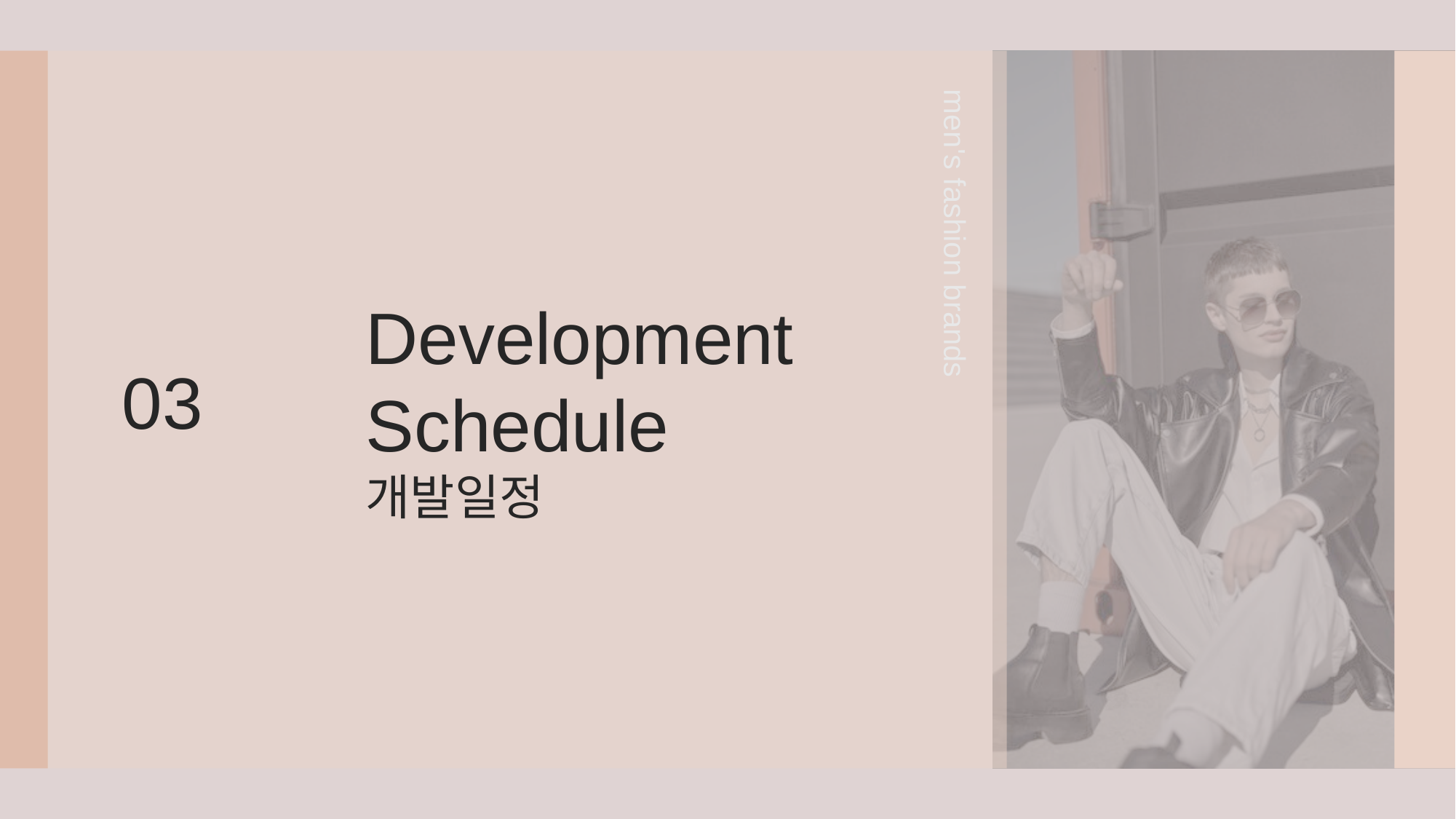

Development
Schedule
개발일정
men's fashion brands
03